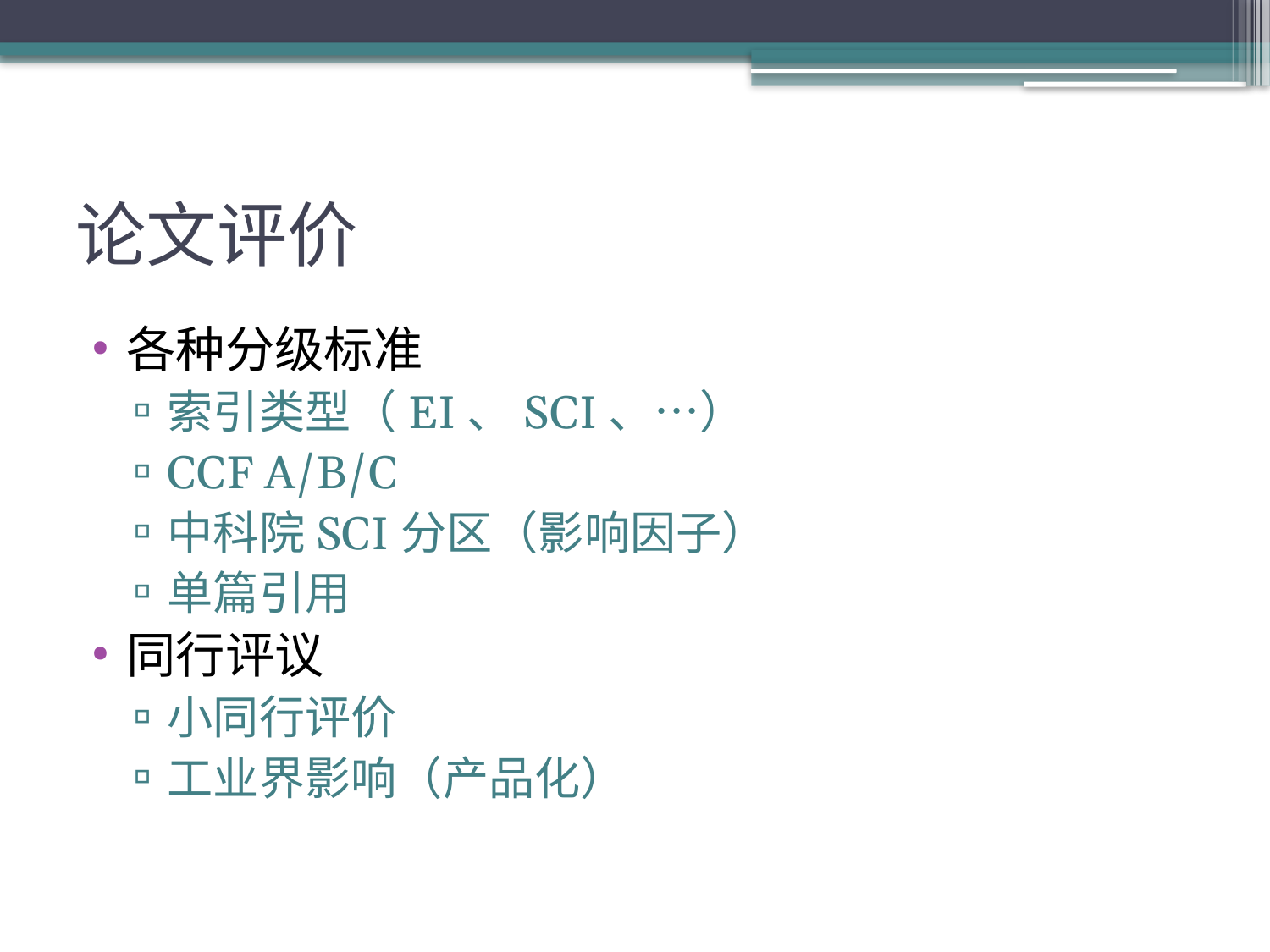

# 论文评价
各种分级标准
索引类型（EI、SCI、…）
CCF A/B/C
中科院SCI分区（影响因子）
单篇引用
同行评议
小同行评价
工业界影响（产品化）